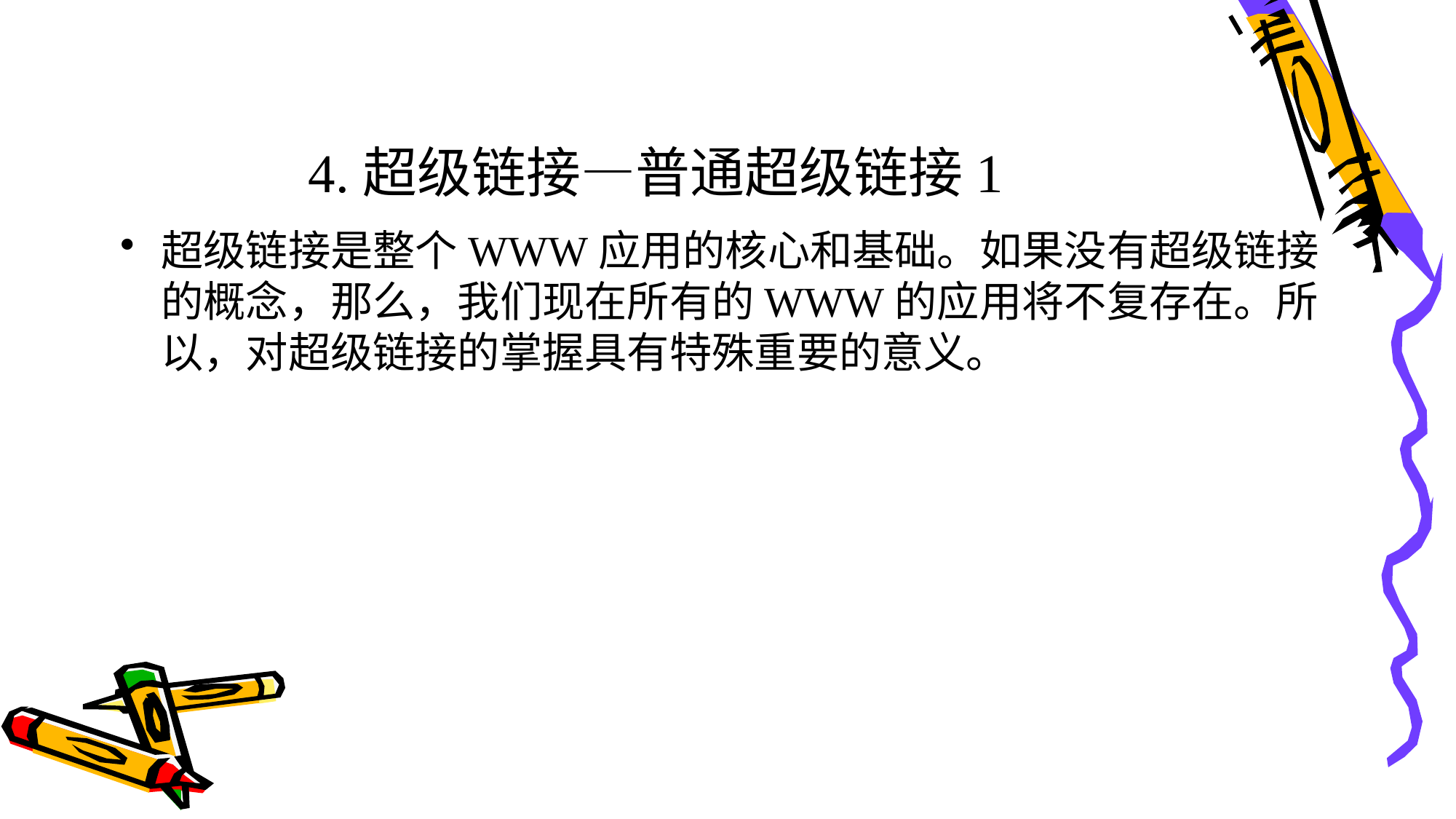

# 4.超级链接—普通超级链接1
超级链接是整个WWW应用的核心和基础。如果没有超级链接的概念，那么，我们现在所有的WWW的应用将不复存在。所以，对超级链接的掌握具有特殊重要的意义。